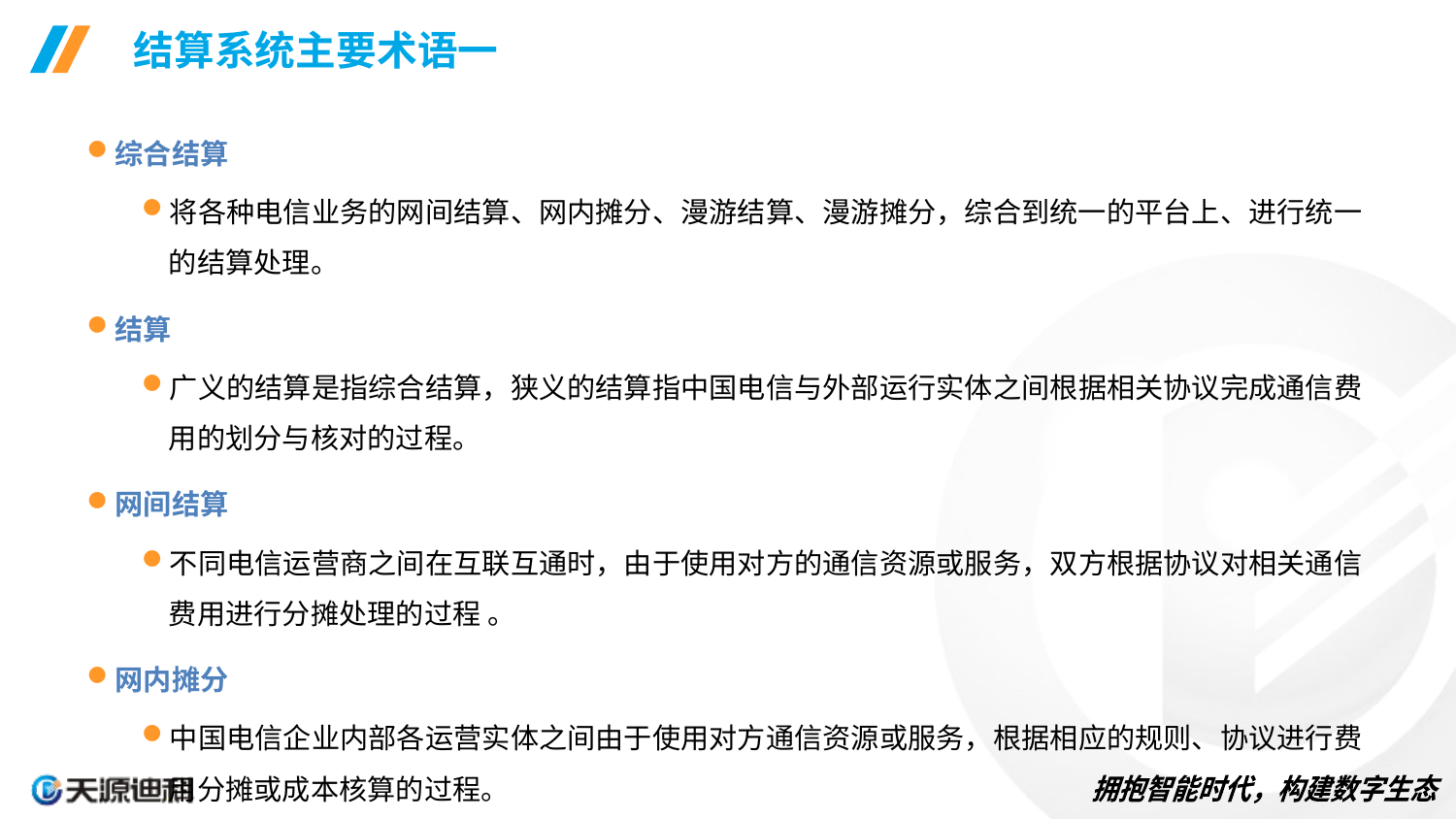

# 结算系统主要术语一
综合结算
将各种电信业务的网间结算、网内摊分、漫游结算、漫游摊分，综合到统一的平台上、进行统一的结算处理。
结算
广义的结算是指综合结算，狭义的结算指中国电信与外部运行实体之间根据相关协议完成通信费用的划分与核对的过程。
网间结算
不同电信运营商之间在互联互通时，由于使用对方的通信资源或服务，双方根据协议对相关通信费用进行分摊处理的过程 。
网内摊分
中国电信企业内部各运营实体之间由于使用对方通信资源或服务，根据相应的规则、协议进行费用分摊或成本核算的过程。
21